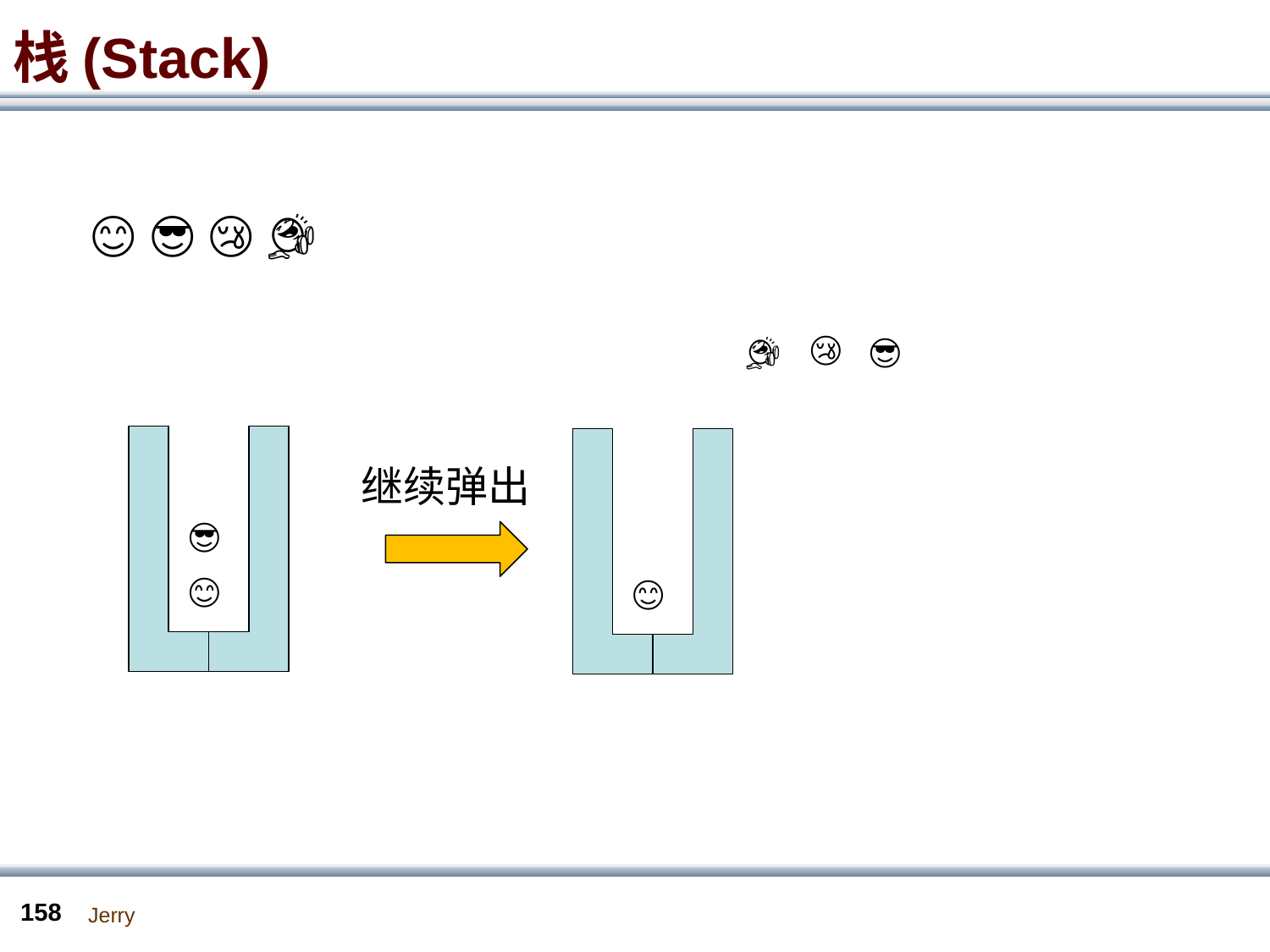

# 栈(Stack)
😊 😎 😢 🤣
😢
🤣
😎

继续弹出

😎

😊
😊